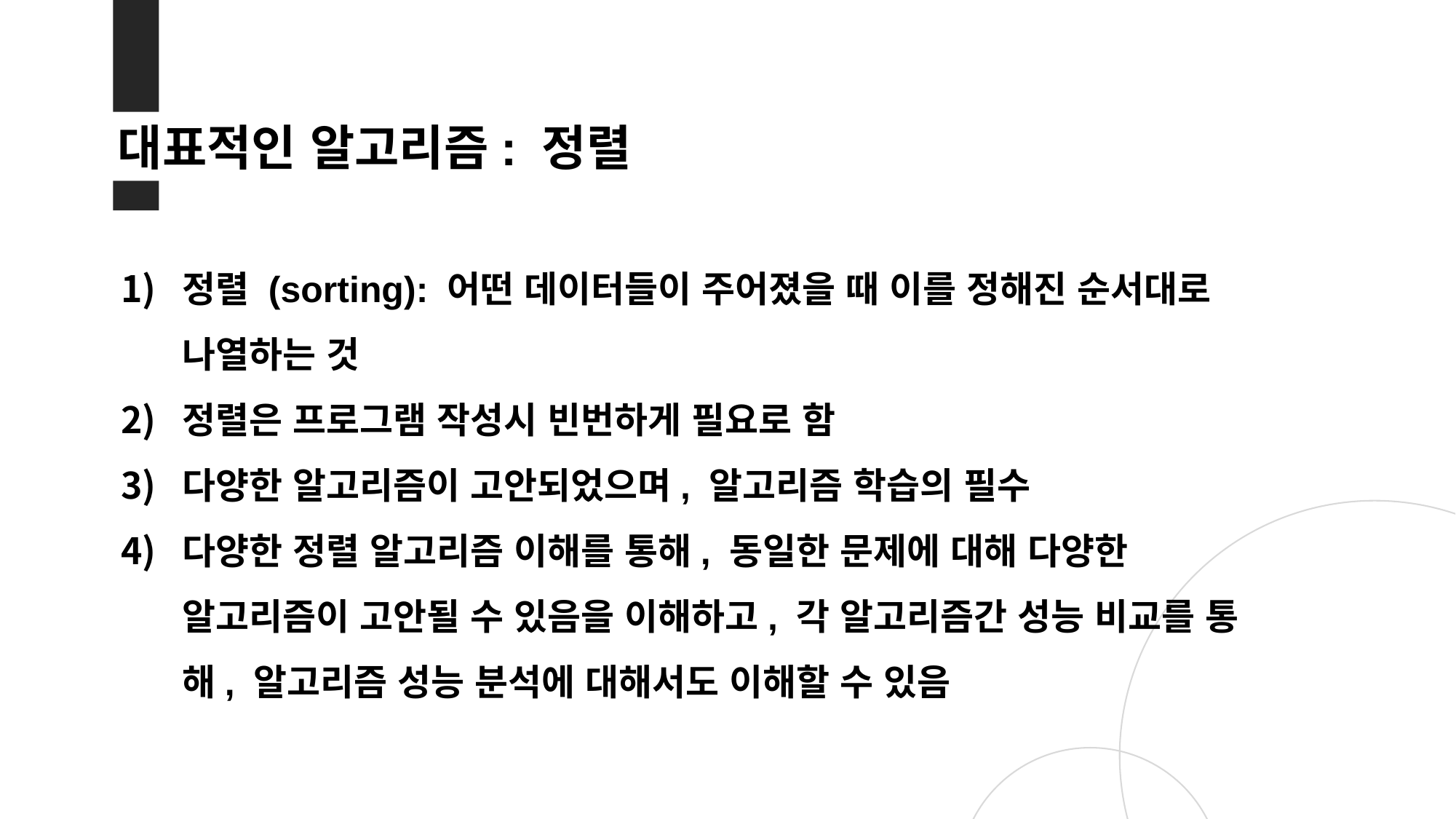

대표적인 알고리즘: 정렬
정렬 (sorting): 어떤 데이터들이 주어졌을 때 이를 정해진 순서대로
나열하는 것
정렬은 프로그램 작성시 빈번하게 필요로 함
다양한 알고리즘이 고안되었으며, 알고리즘 학습의 필수
다양한 정렬 알고리즘 이해를 통해, 동일한 문제에 대해 다양한
알고리즘이 고안될 수 있음을 이해하고, 각 알고리즘간 성능 비교를 통해, 알고리즘 성능 분석에 대해서도 이해할 수 있음